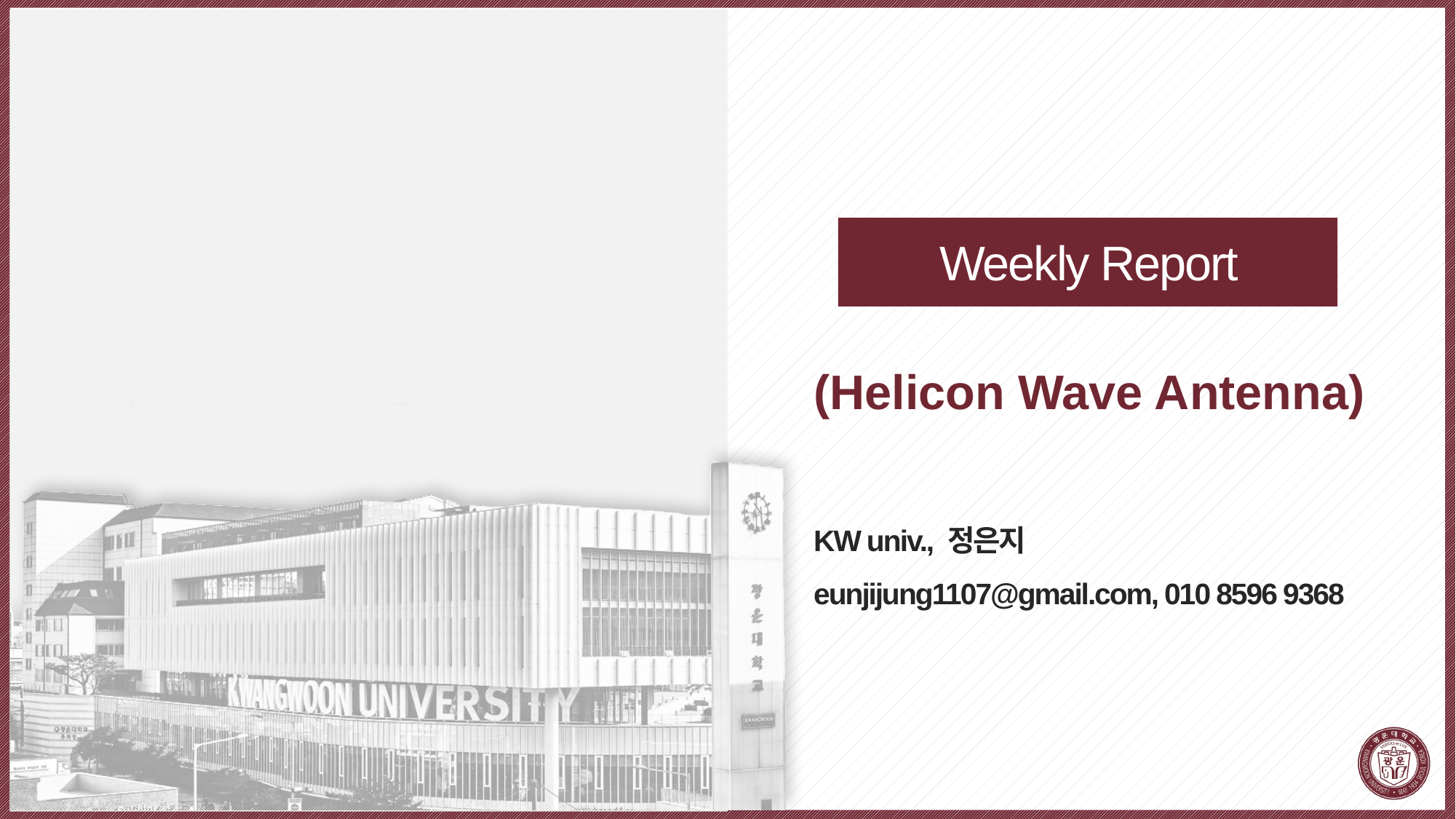

Weekly Report
(Helicon Wave Antenna)
KW univ., 정은지
eunjijung1107@gmail.com, 010 8596 9368